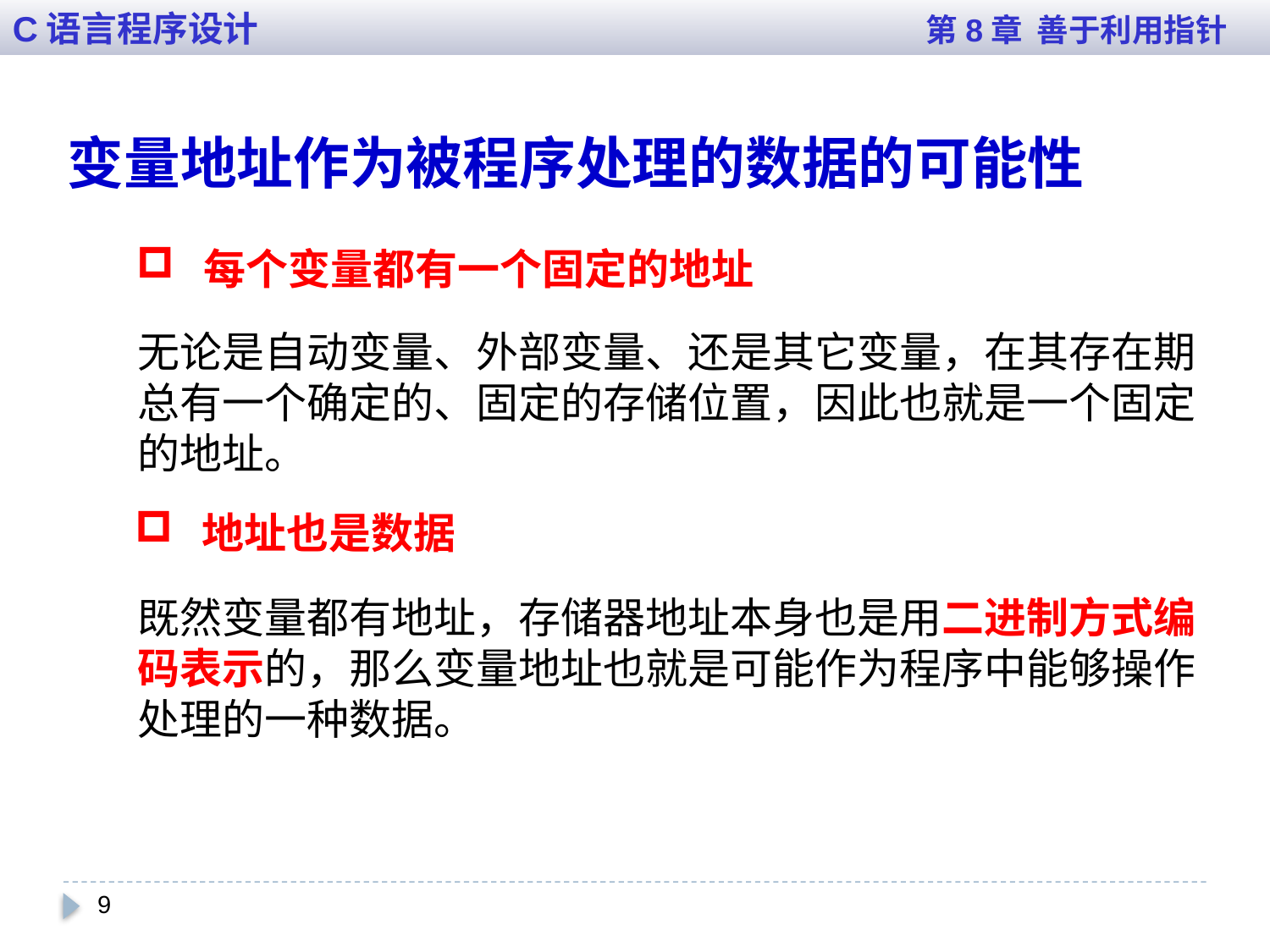

C语言程序设计                                                                                   第8章  善于利用指针
变量地址作为被程序处理的数据的可能性
 每个变量都有一个固定的地址
无论是自动变量、外部变量、还是其它变量，在其存在期总有一个确定的、固定的存储位置，因此也就是一个固定的地址。
 地址也是数据
既然变量都有地址，存储器地址本身也是用二进制方式编码表示的，那么变量地址也就是可能作为程序中能够操作处理的一种数据。
9